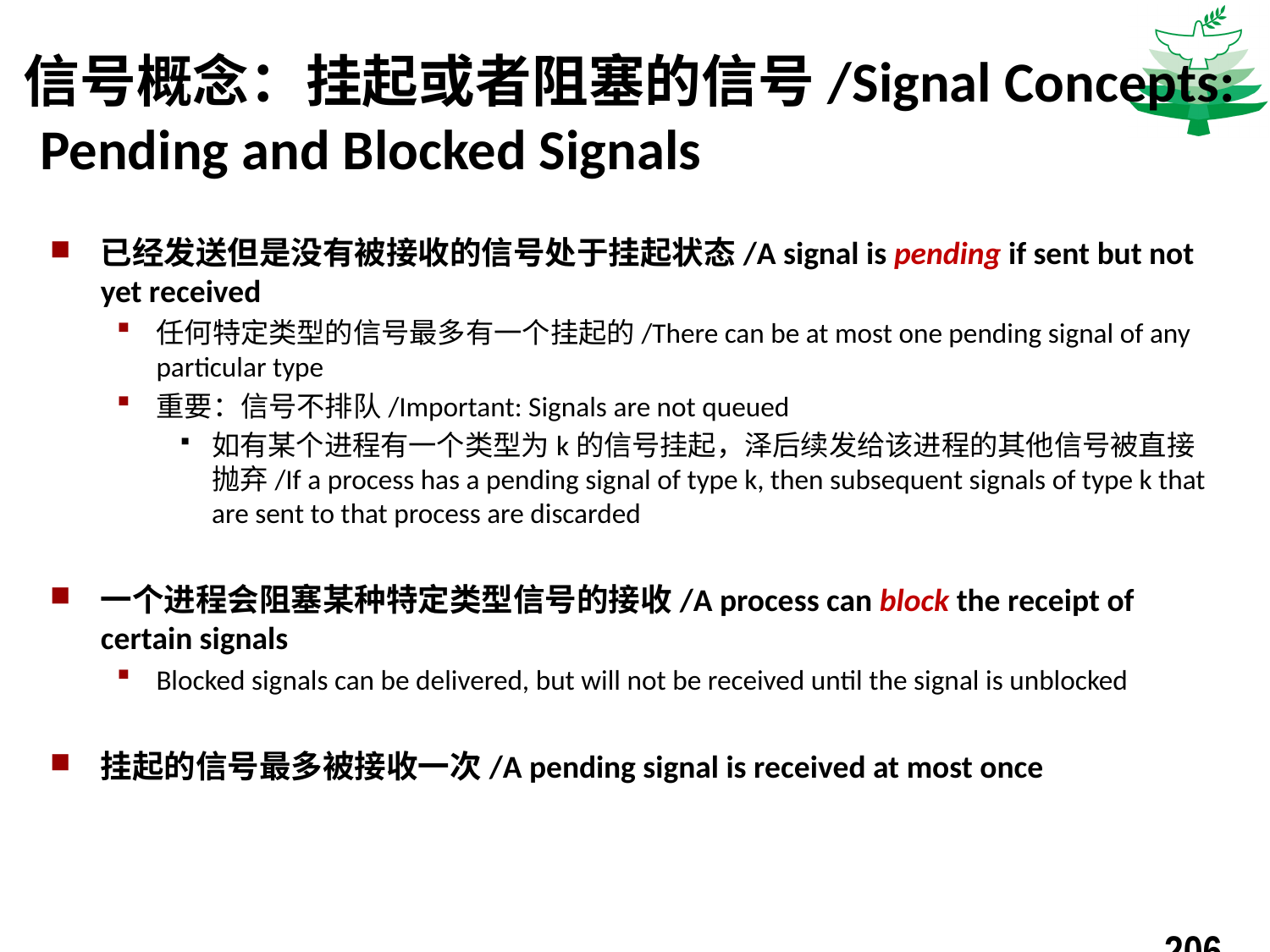

# 信号概念：挂起或者阻塞的信号/Signal Concepts: Pending and Blocked Signals
已经发送但是没有被接收的信号处于挂起状态/A signal is pending if sent but not yet received
任何特定类型的信号最多有一个挂起的/There can be at most one pending signal of any particular type
重要：信号不排队/Important: Signals are not queued
如有某个进程有一个类型为k的信号挂起，泽后续发给该进程的其他信号被直接抛弃/If a process has a pending signal of type k, then subsequent signals of type k that are sent to that process are discarded

一个进程会阻塞某种特定类型信号的接收/A process can block the receipt of certain signals
Blocked signals can be delivered, but will not be received until the signal is unblocked

挂起的信号最多被接收一次/A pending signal is received at most once